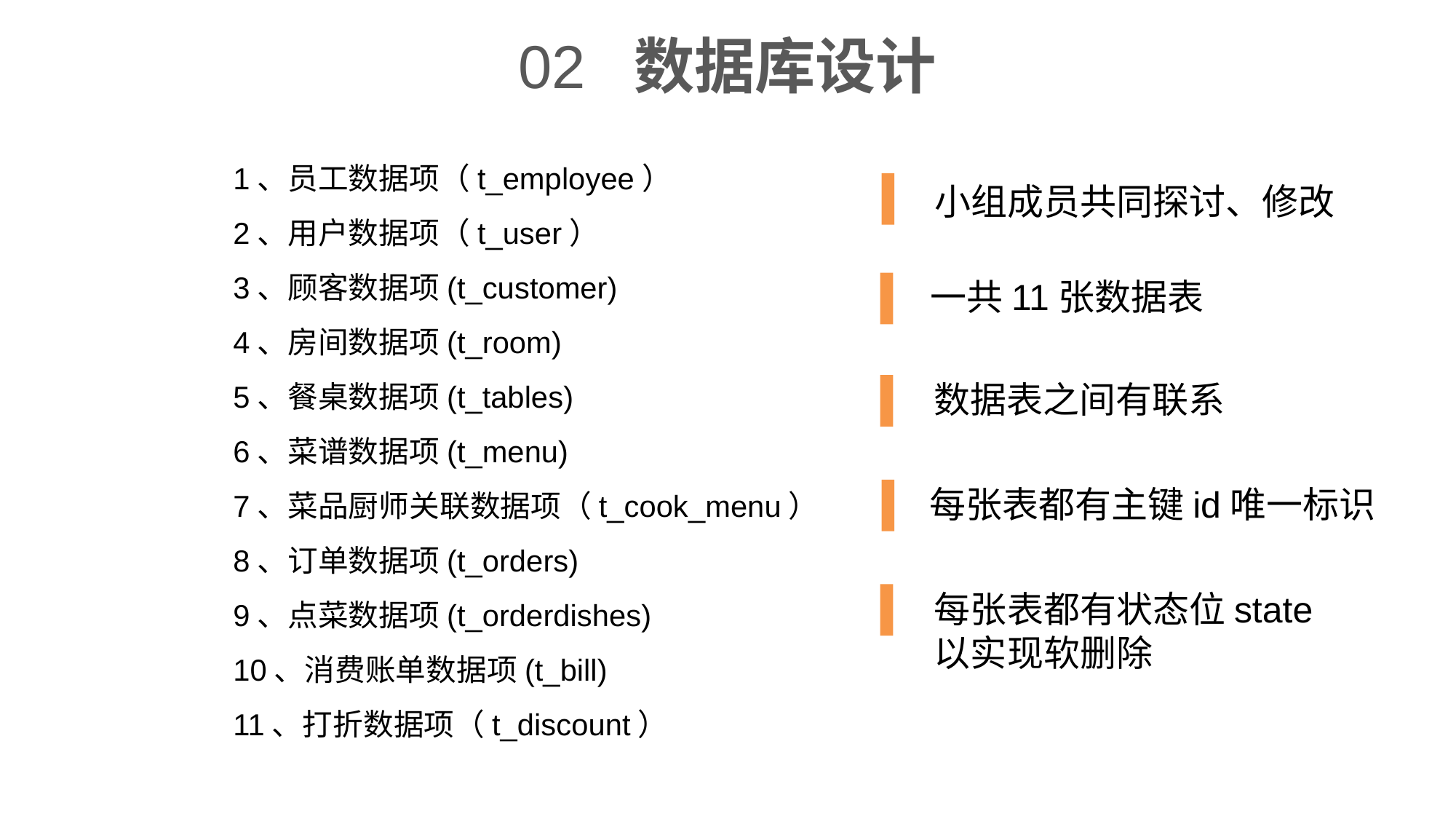

02  数据库设计
1、员工数据项（t_employee）
2、用户数据项（t_user）
3、顾客数据项(t_customer)
4、房间数据项(t_room)
5、餐桌数据项(t_tables)
6、菜谱数据项(t_menu)
7、菜品厨师关联数据项（t_cook_menu）
8、订单数据项(t_orders)
9、点菜数据项(t_orderdishes)
10、消费账单数据项(t_bill)
11、打折数据项（t_discount）

小组成员共同探讨、修改
一共11张数据表

数据表之间有联系

每张表都有主键id唯一标识

每张表都有状态位state
以实现软删除